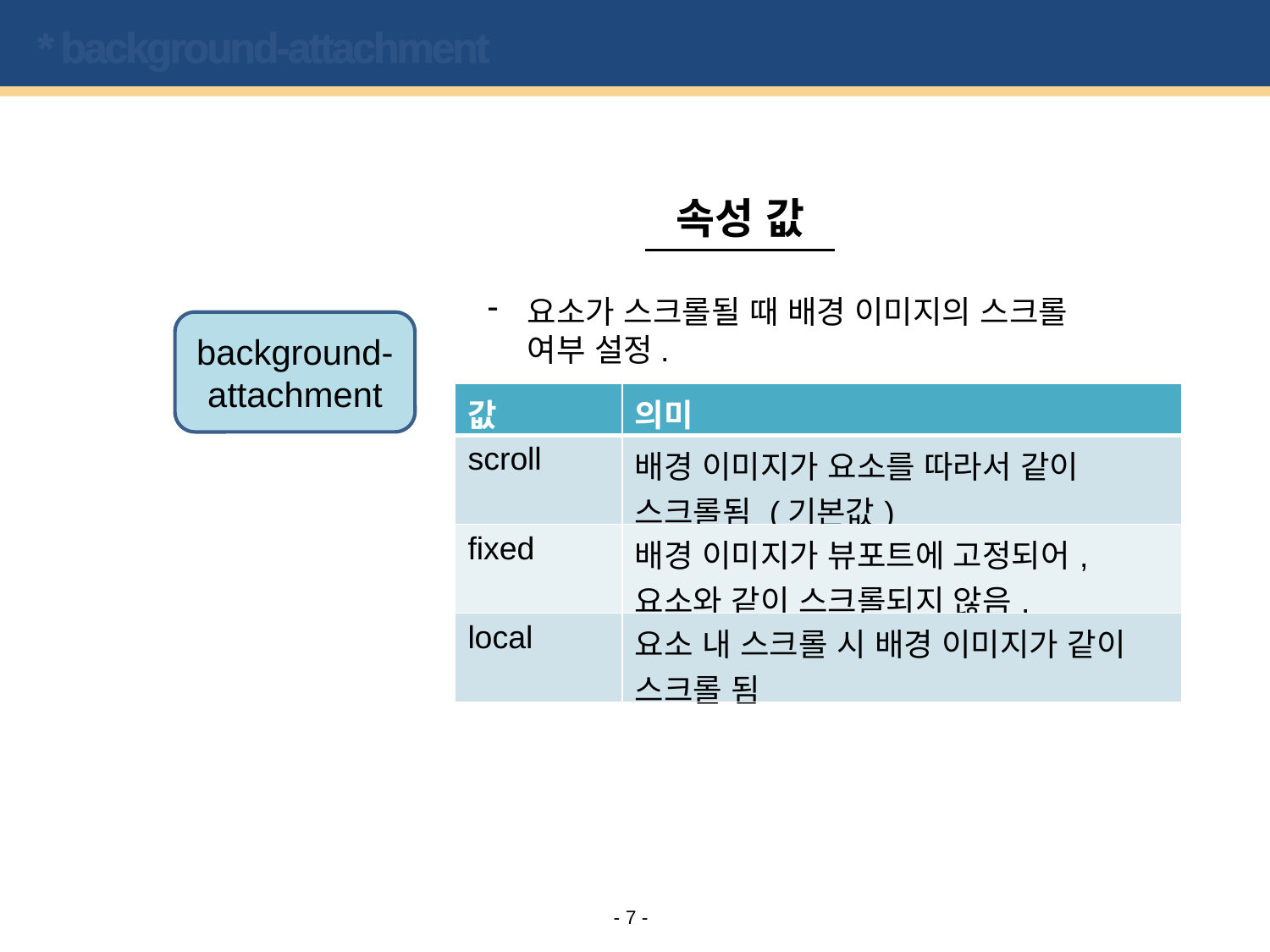

# * background-attachment
속성 값
요소가 스크롤될 때 배경 이미지의 스크롤 여부 설정.
background-attachment
| 값 | 의미 |
| --- | --- |
| scroll | 배경 이미지가 요소를 따라서 같이 스크롤됨 (기본값) |
| fixed | 배경 이미지가 뷰포트에 고정되어, 요소와 같이 스크롤되지 않음. |
| local | 요소 내 스크롤 시 배경 이미지가 같이 스크롤 됨 |